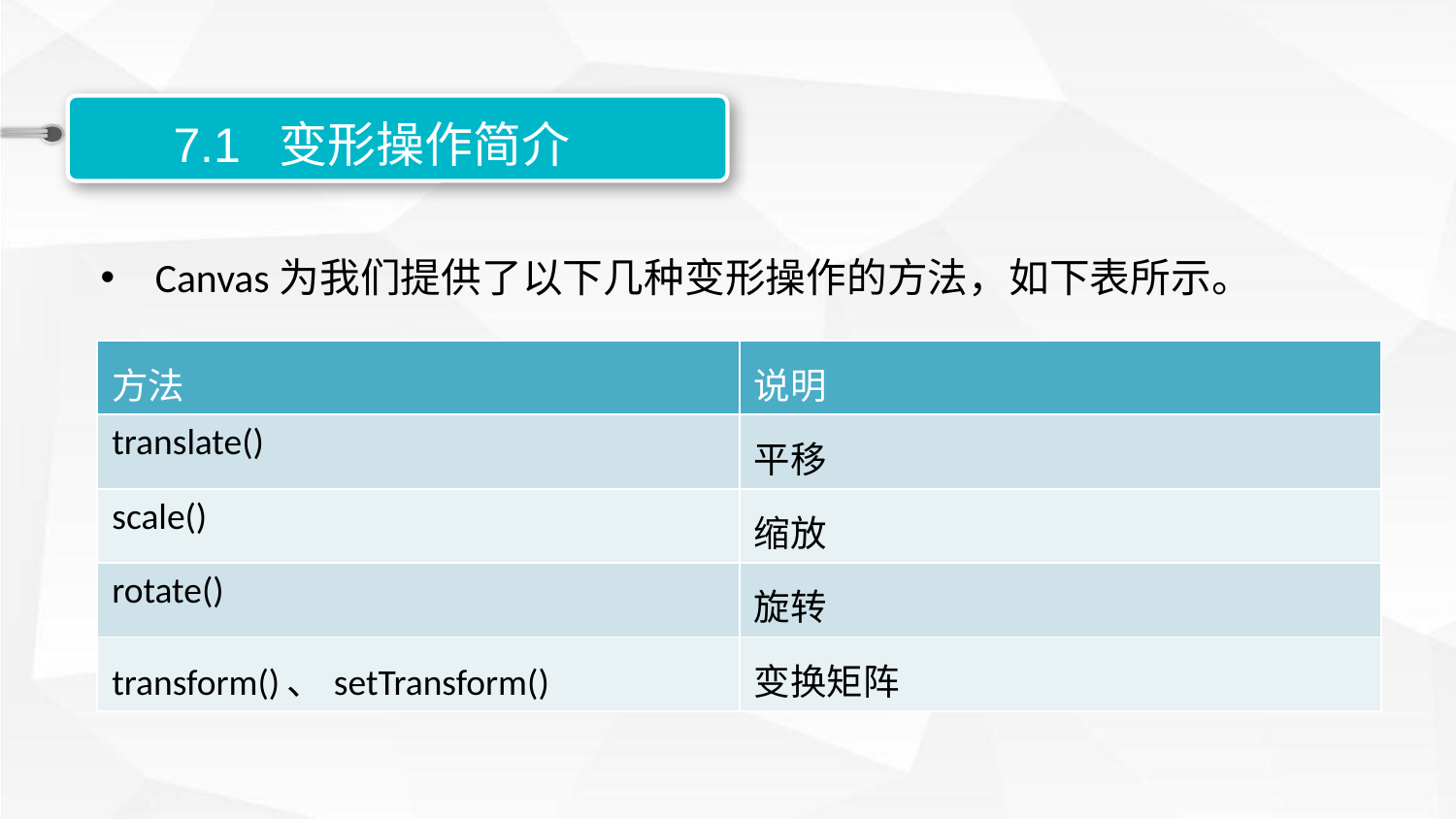

7.1  变形操作简介

Canvas为我们提供了以下几种变形操作的方法，如下表所示。
| 方法 | 说明 |
| --- | --- |
| translate() | 平移 |
| scale() | 缩放 |
| rotate() | 旋转 |
| transform()、setTransform() | 变换矩阵 |